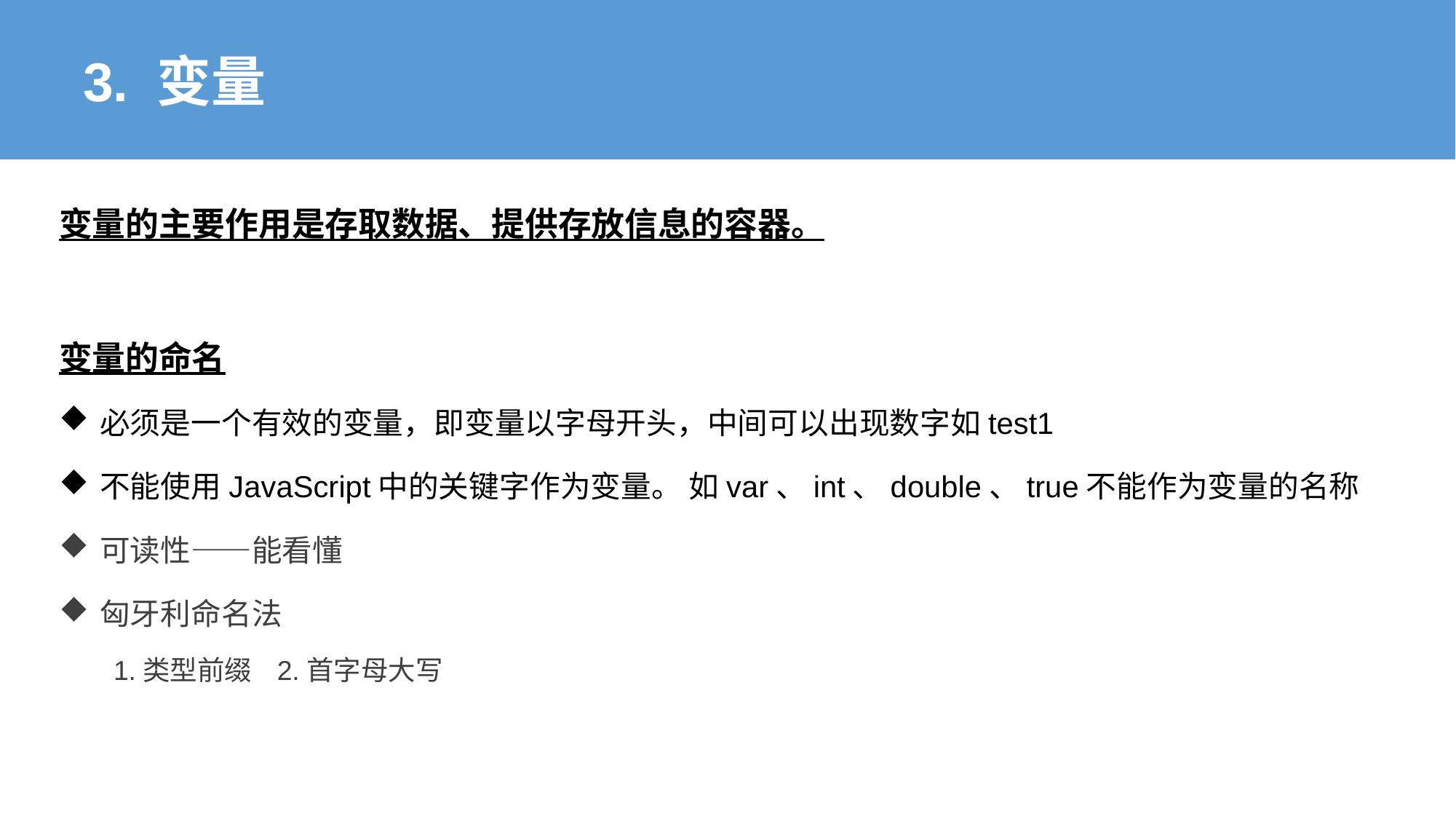

3. 变量

变量的主要作用是存取数据、提供存放信息的容器。

变量的命名
必须是一个有效的变量，即变量以字母开头，中间可以出现数字如test1
不能使用JavaScript中的关键字作为变量。 如var、int、double、true不能作为变量的名称
可读性——能看懂
匈牙利命名法
1.类型前缀   2.首字母大写